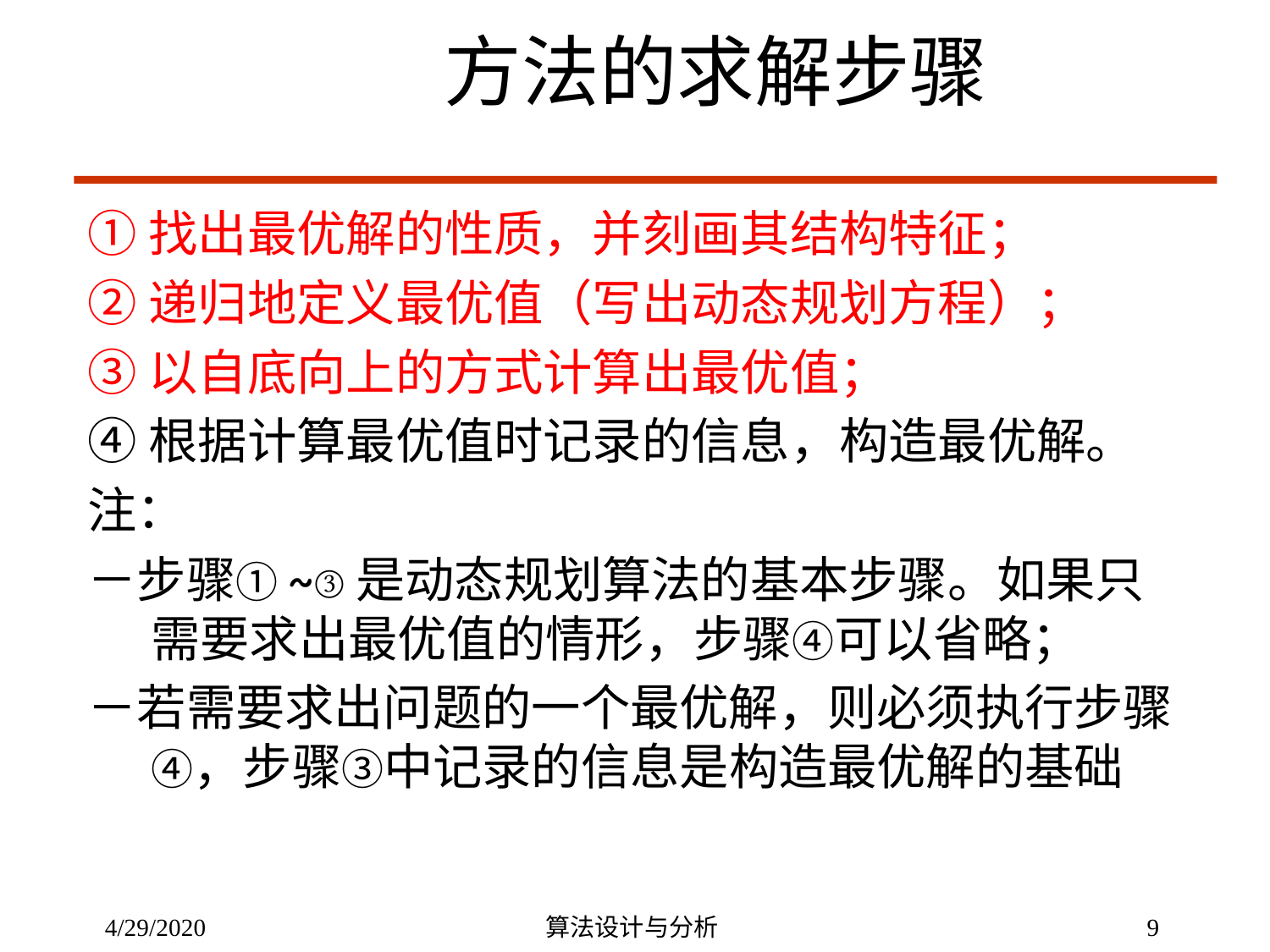

方法的求解步骤
①找出最优解的性质，并刻画其结构特征；
②递归地定义最优值（写出动态规划方程）；
③以自底向上的方式计算出最优值；
④根据计算最优值时记录的信息，构造最优解。
注：
－步骤①~③是动态规划算法的基本步骤。如果只需要求出最优值的情形，步骤④可以省略；
－若需要求出问题的一个最优解，则必须执行步骤④，步骤③中记录的信息是构造最优解的基础
4/29/2020
算法设计与分析
9